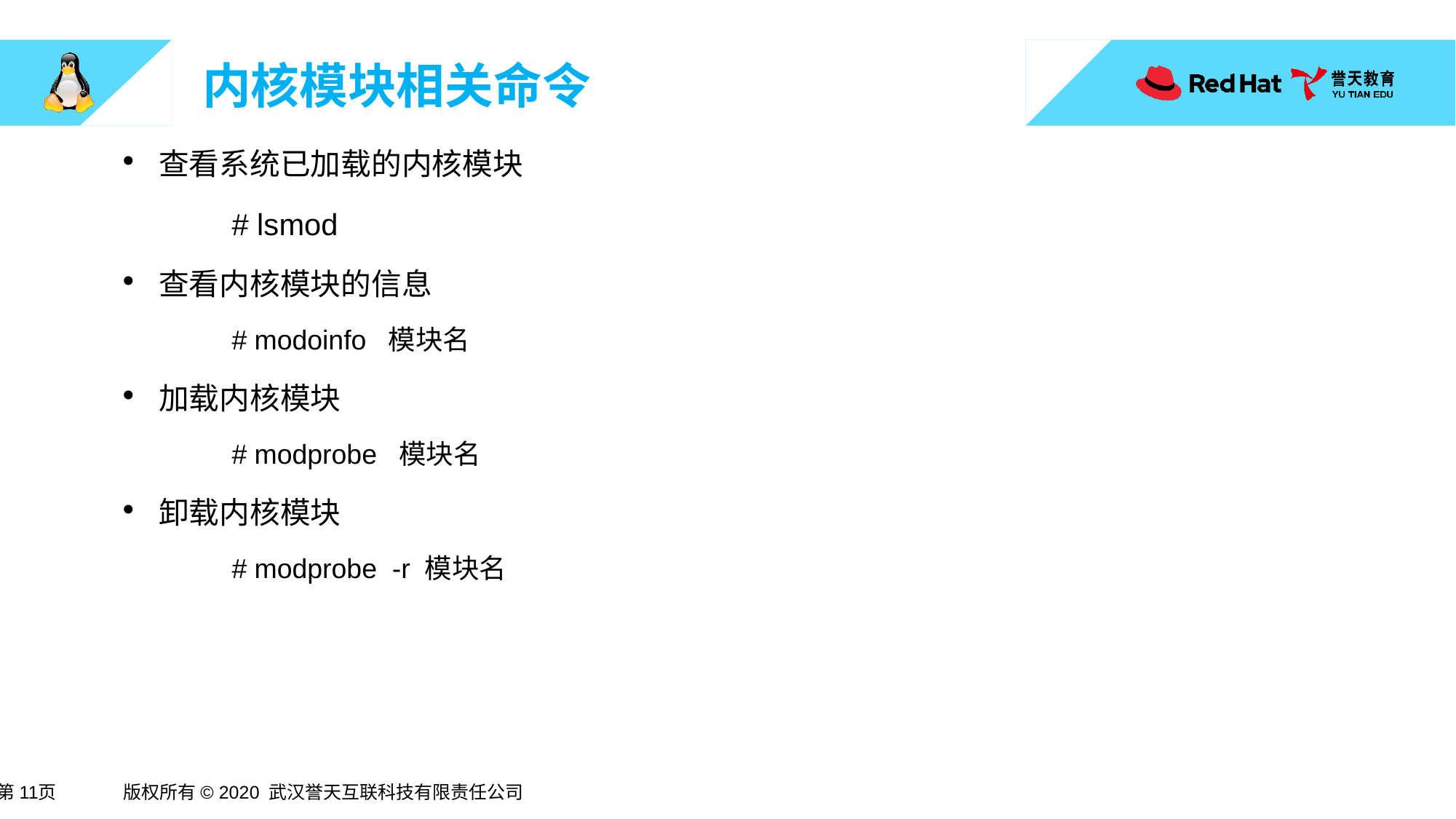

# 内核模块相关命令
查看系统已加载的内核模块
	# lsmod
查看内核模块的信息
	# modoinfo  模块名
加载内核模块
	# modprobe  模块名
卸载内核模块
	# modprobe  -r 模块名